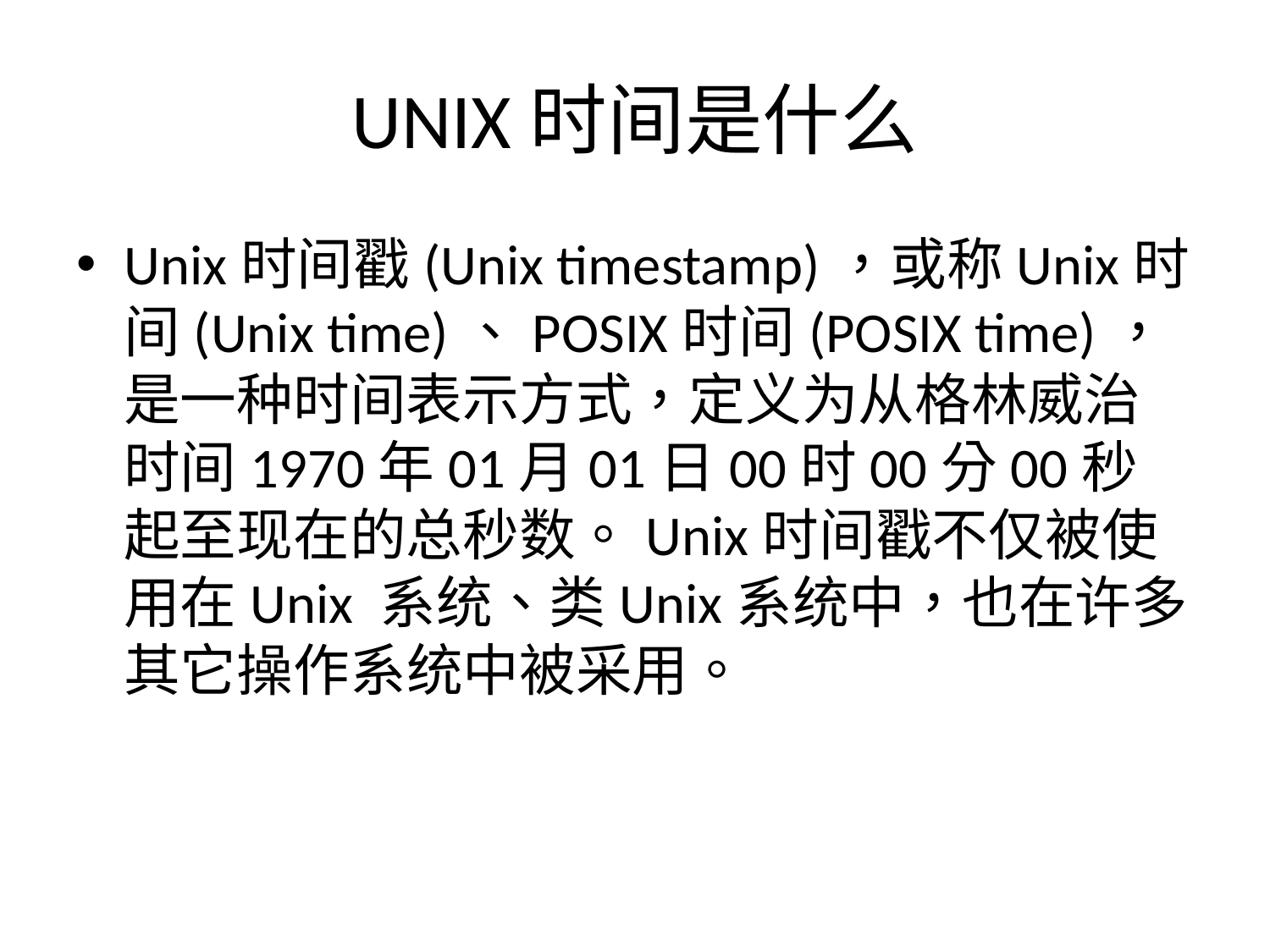

# UNIX时间是什么
Unix时间戳(Unix timestamp)，或称Unix时间(Unix time)、POSIX时间(POSIX time)，是一种时间表示方式，定义为从格林威治时间1970年01月01日00时00分00秒起至现在的总秒数。Unix时间戳不仅被使用在Unix 系统、类Unix系统中，也在许多其它操作系统中被采用。